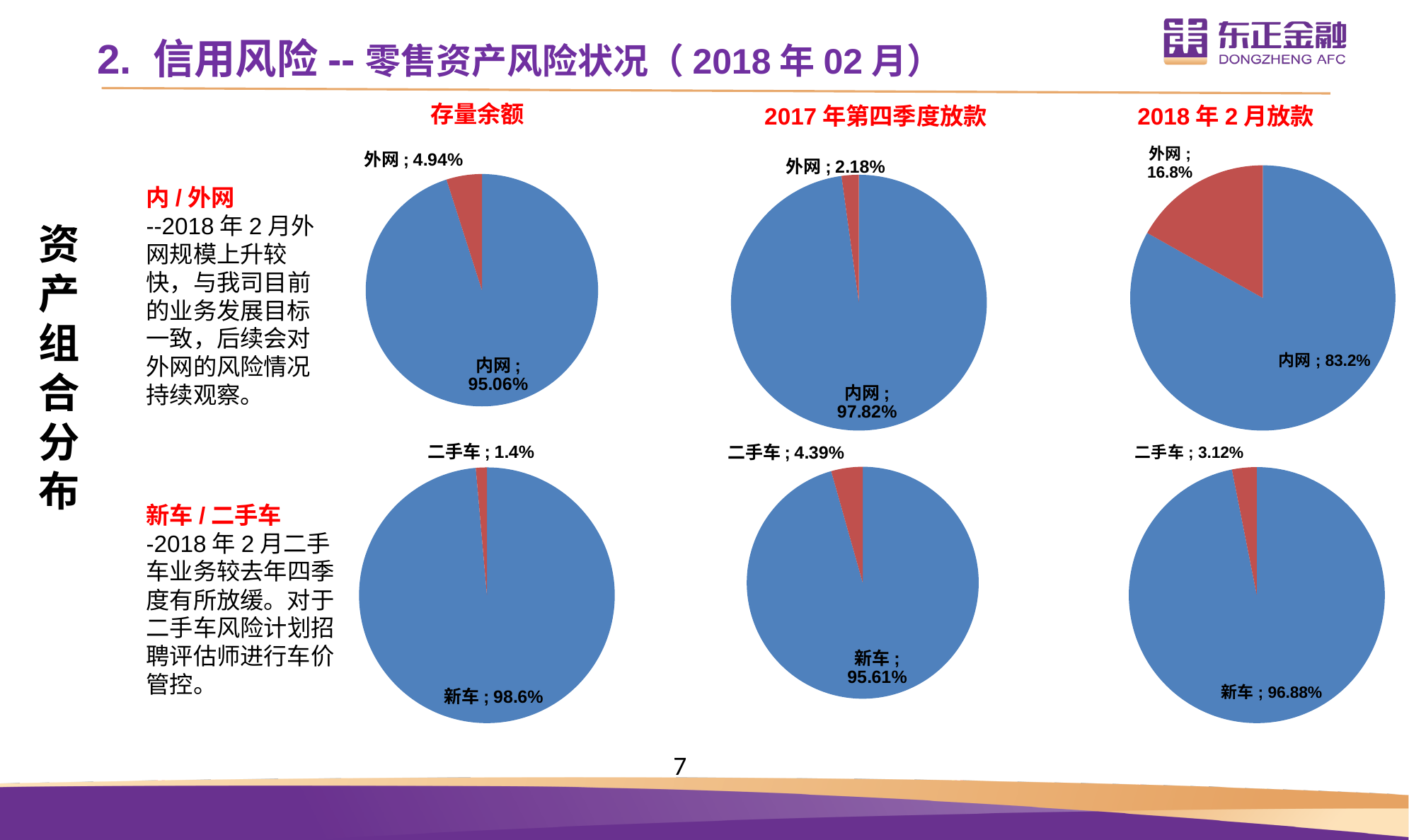

2. 信用风险--零售资产风险状况（2018年02月）
存量余额
2017年第四季度放款
2018年2月放款

### Chart

| Category |  |
|---|---|
| 内网 | 0.9506067302683316 |
| 外网 | 0.04939326973166869 |

### Chart

| Category |  |  |  |
|---|---|---|---|
| 内网 | 0.9361158511820654 | 0.9782177189994816 | 0.9361158511820654 |
| 外网 | 0.0638841488179345 | 0.021782281000518718 | 0.0638841488179345 |

### Chart

| Category |  |
|---|---|
| 内网 | 0.8315876590060015 |
| 外网 | 0.1684123409939995 |

### Chart

| Category |  |
|---|---|
| 新车 | 0.9861087512807769 |
| 二手车 | 0.01389124871922308 |

### Chart

| Category |  |
|---|---|
| 新车 | 0.956104135751355 |
| 二手车 | 0.04389586424864053 |

### Chart

| Category |  |
|---|---|
| 新车 | 0.9688165401492526 |
| 二手车 | 0.03118345985074643 |

### Chart

| Category |
|---|
内/外网
--2018年2月外网规模上升较快，与我司目前的业务发展目标一致，后续会对外网的风险情况持续观察。
资产组合分布
新车/二手车
-2018年2月二手车业务较去年四季度有所放缓。对于二手车风险计划招聘评估师进行车价管控。